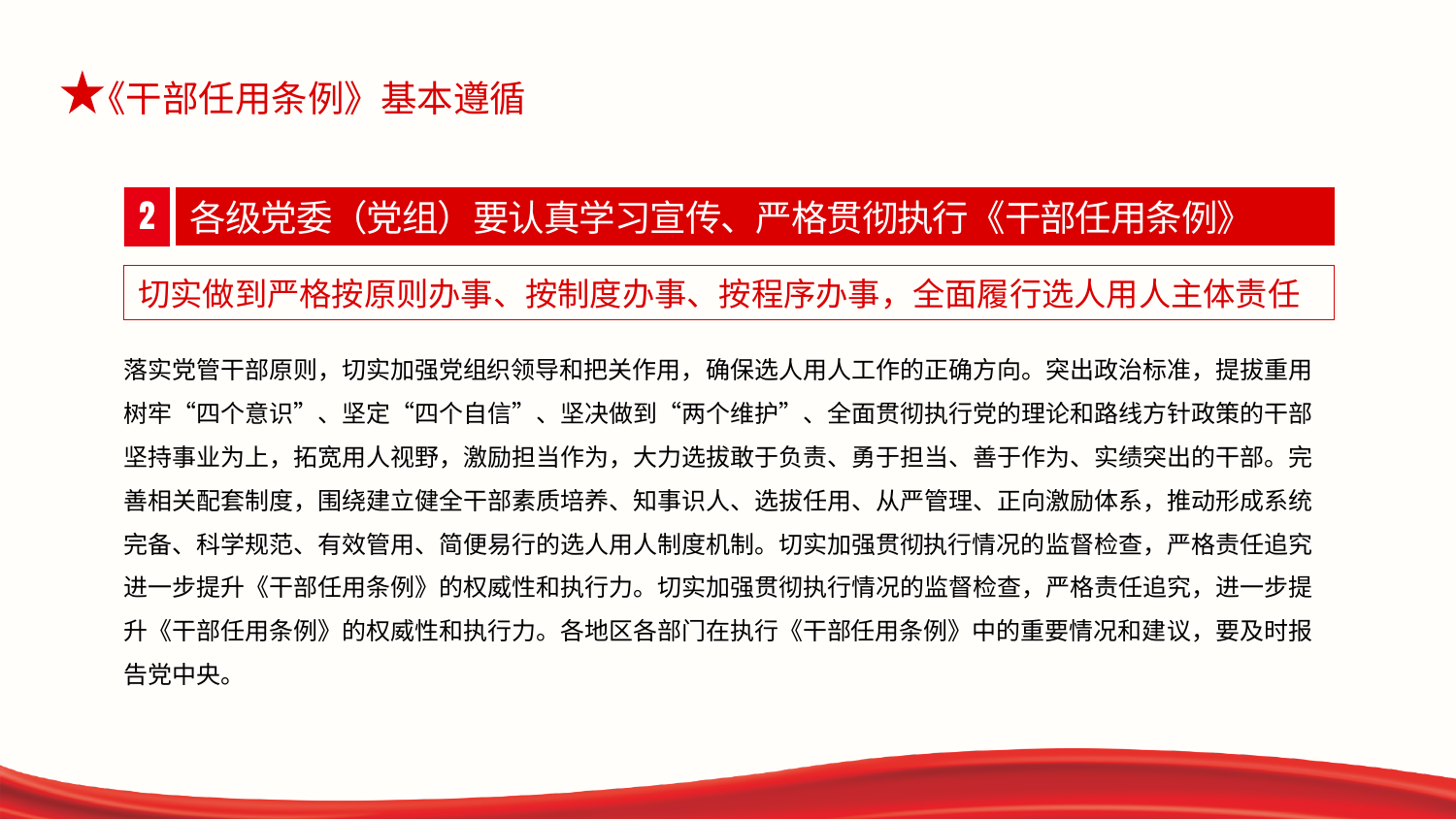

各级党委（党组）要认真学习宣传、严格贯彻执行《干部任用条例》
2
切实做到严格按原则办事、按制度办事、按程序办事，全面履行选人用人主体责任
落实党管干部原则，切实加强党组织领导和把关作用，确保选人用人工作的正确方向。突出政治标准，提拔重用树牢“四个意识”、坚定“四个自信”、坚决做到“两个维护”、全面贯彻执行党的理论和路线方针政策的干部坚持事业为上，拓宽用人视野，激励担当作为，大力选拔敢于负责、勇于担当、善于作为、实绩突出的干部。完善相关配套制度，围绕建立健全干部素质培养、知事识人、选拔任用、从严管理、正向激励体系，推动形成系统完备、科学规范、有效管用、简便易行的选人用人制度机制。切实加强贯彻执行情况的监督检查，严格责任追究进一步提升《干部任用条例》的权威性和执行力。切实加强贯彻执行情况的监督检查，严格责任追究，进一步提升《干部任用条例》的权威性和执行力。各地区各部门在执行《干部任用条例》中的重要情况和建议，要及时报告党中央。